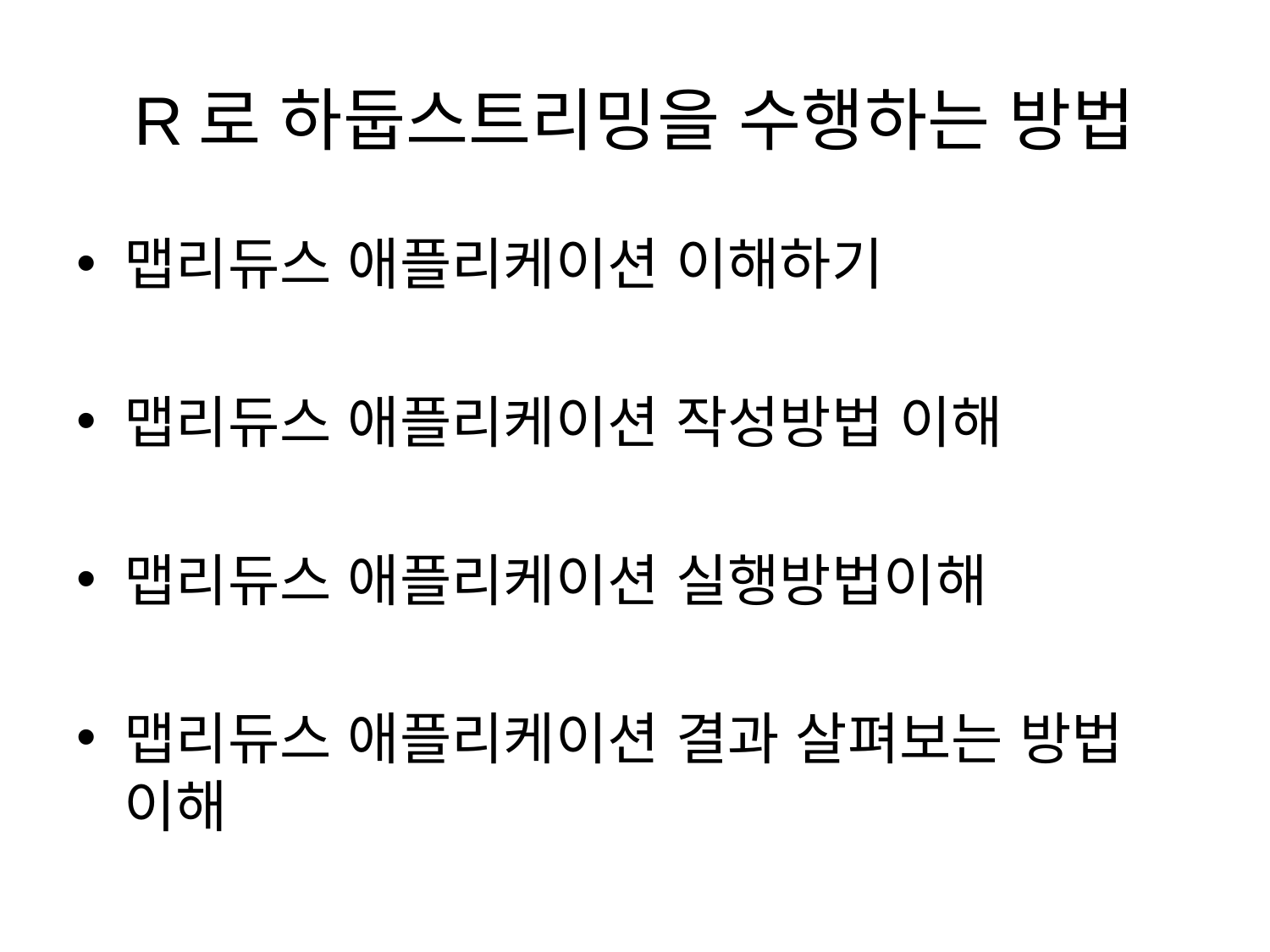

# R로 하둡스트리밍을 수행하는 방법
맵리듀스 애플리케이션 이해하기

맵리듀스 애플리케이션 작성방법 이해

맵리듀스 애플리케이션 실행방법이해

맵리듀스 애플리케이션 결과 살펴보는 방법 이해